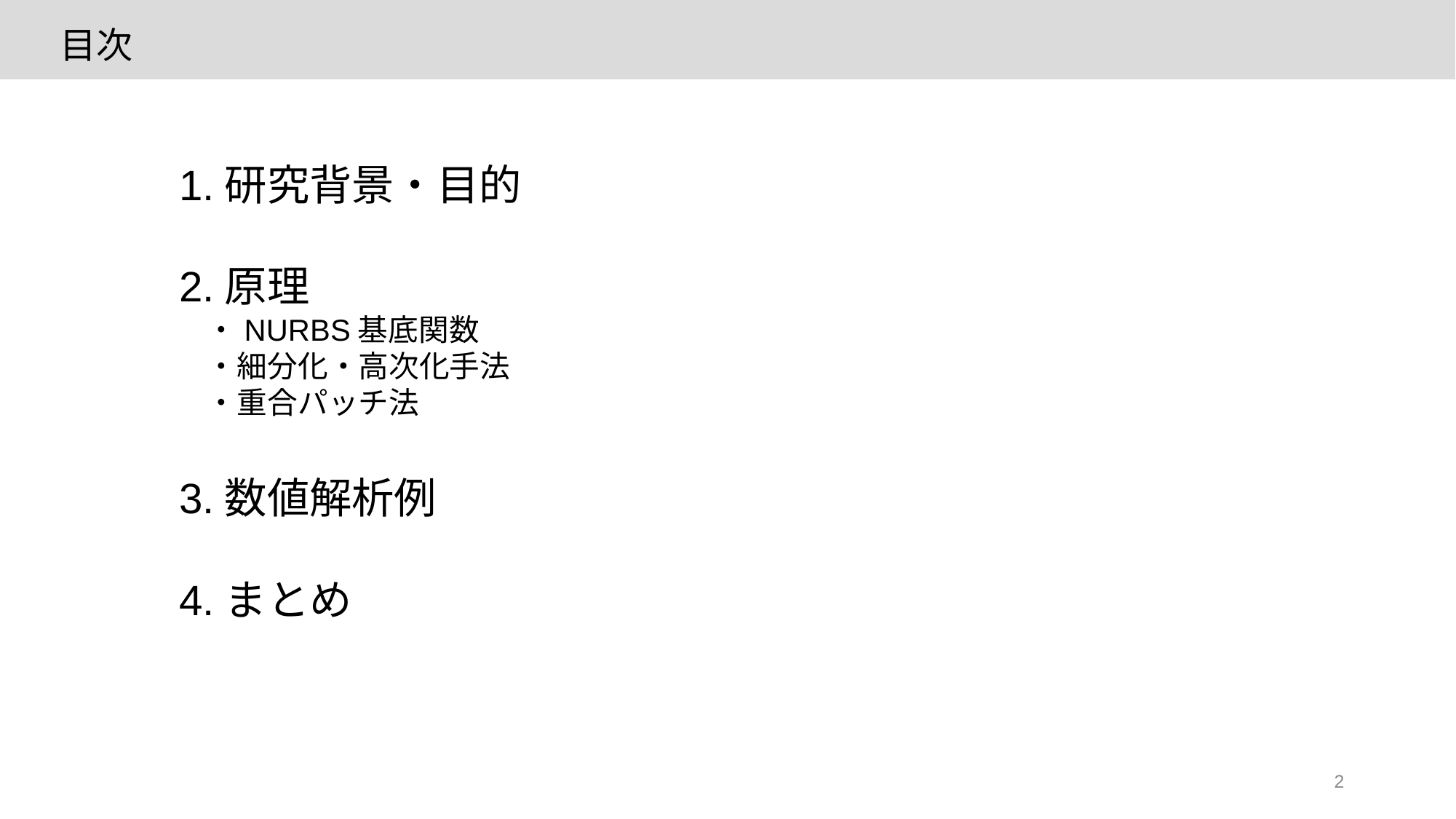

目次
1.研究背景・目的

2.原理
   ・NURBS基底関数
   ・細分化・高次化手法
   ・重合パッチ法

3.数値解析例

4.まとめ

2